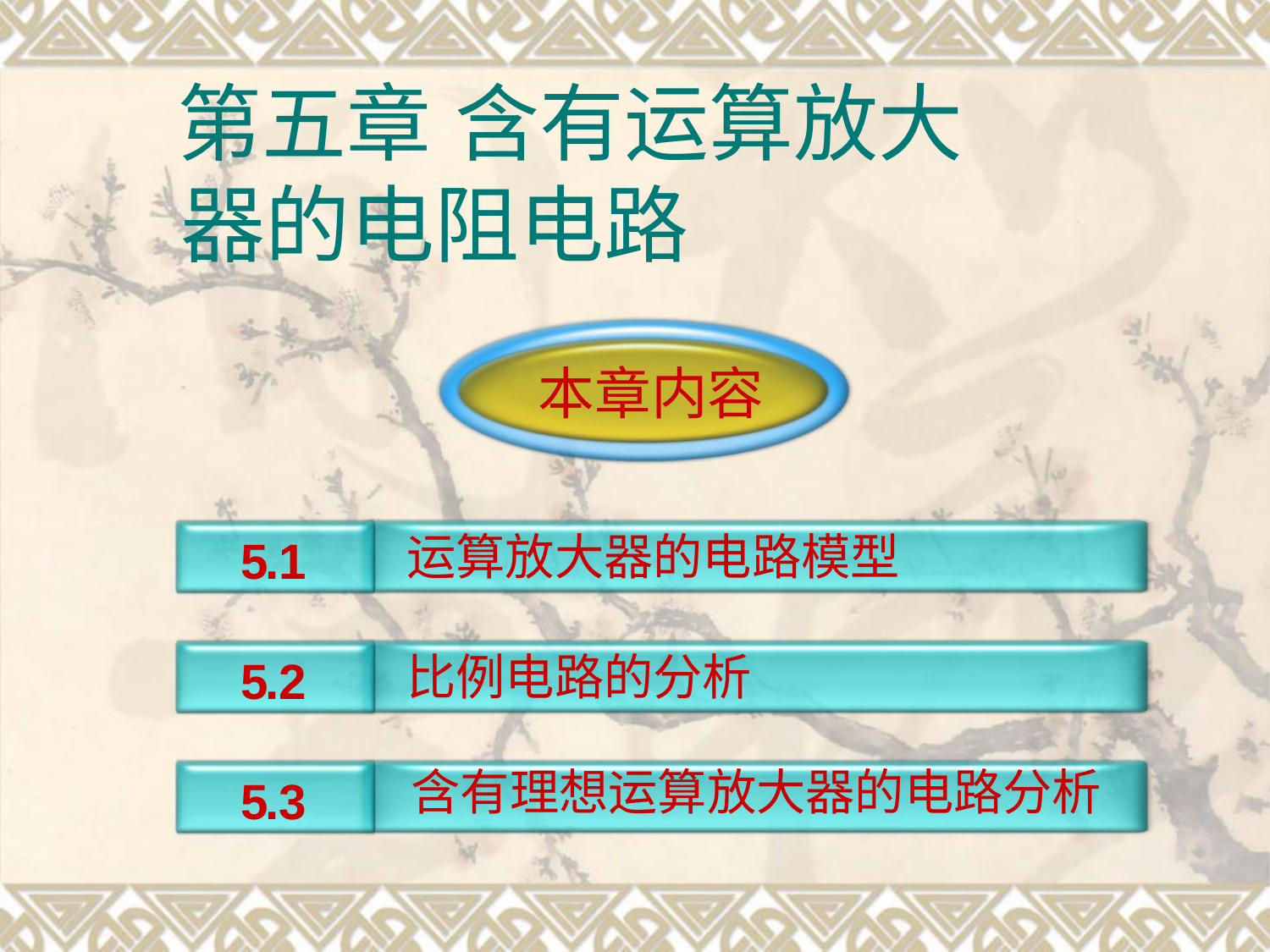

第五章 含有运算放大
器的电阻电路
本章内容
5
5
5
.1
.2
.3
运算放大器的电路模型
比例电路的分析
含有理想运算放大器的电路分析